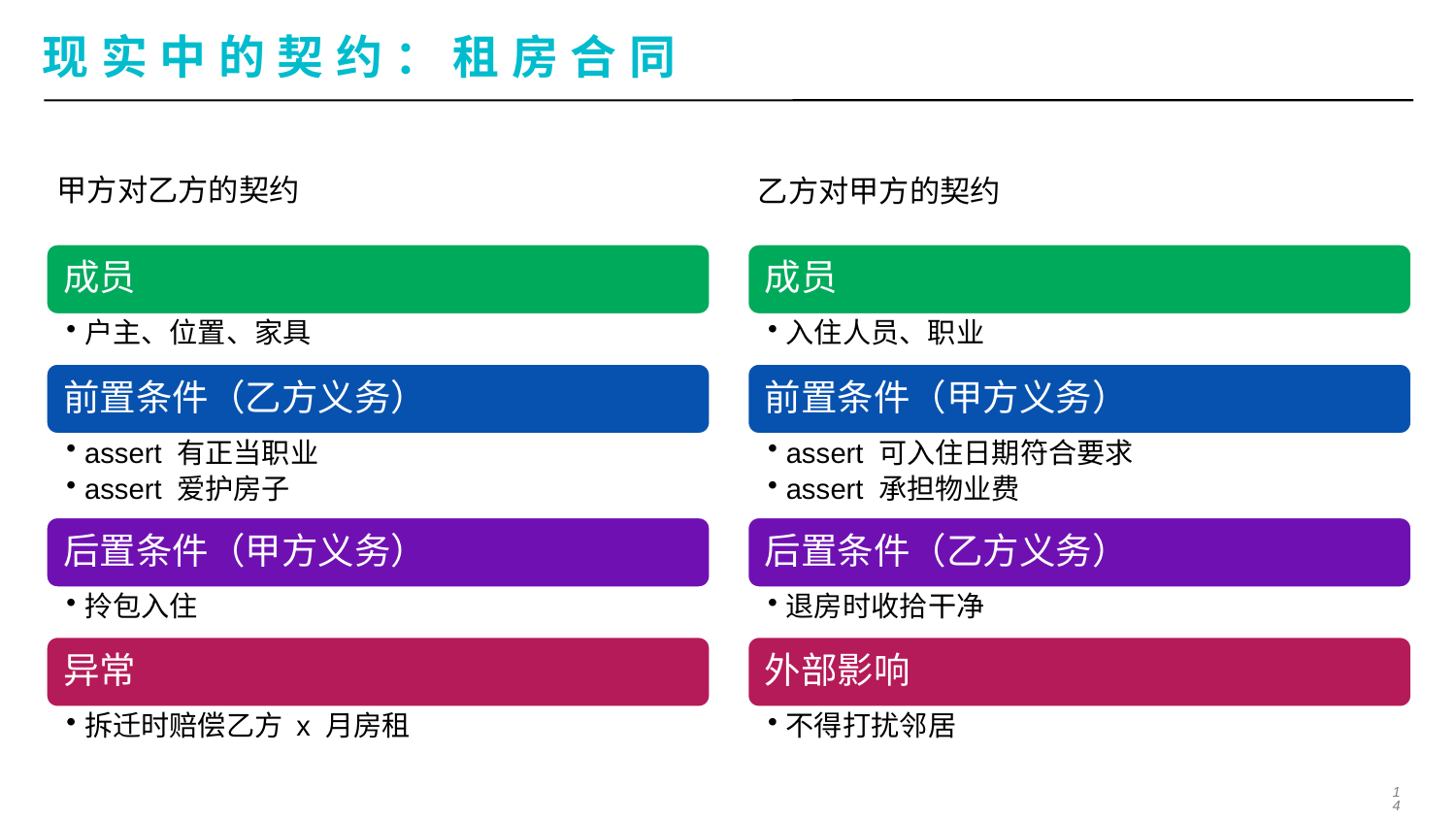

# 现实中的契约：租房合同
甲方对乙方的契约
乙方对甲方的契约
成员
户主、位置、家具
前置条件（乙方义务）
assert 有正当职业
assert 爱护房子
后置条件（甲方义务）
拎包入住
异常
拆迁时赔偿乙方 x 月房租
成员
入住人员、职业
前置条件（甲方义务）
assert 可入住日期符合要求
assert 承担物业费
后置条件（乙方义务）
退房时收拾干净
外部影响
不得打扰邻居
14